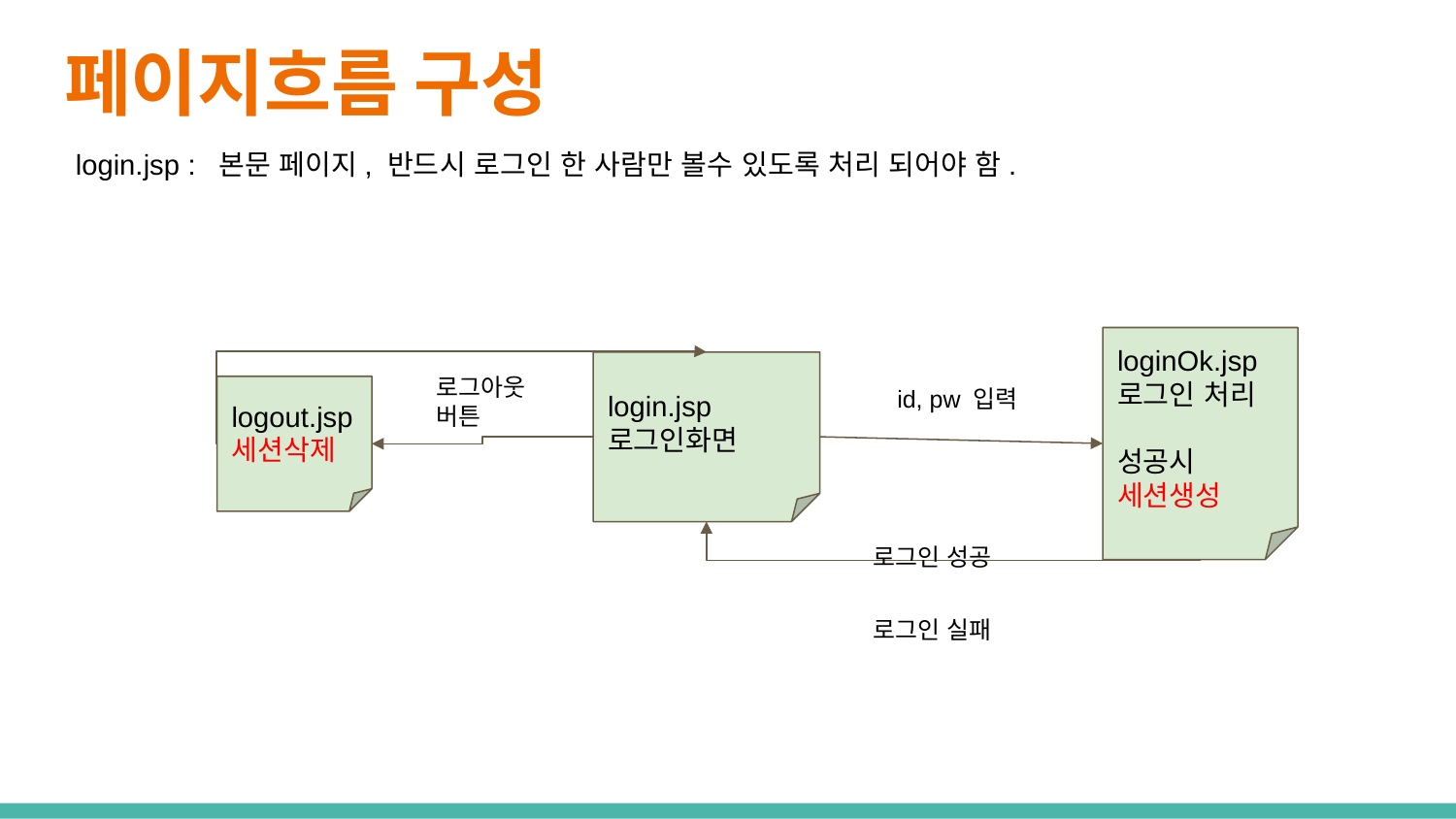

# 페이지흐름 구성
login.jsp :  본문 페이지, 반드시 로그인 한 사람만 볼수 있도록 처리 되어야 함.
loginOk.jsp
로그인 처리
성공시
세션생성
login.jsp
로그인화면
로그아웃
버튼
id, pw 입력
logout.jsp
세션삭제
로그인 성공
로그인 실패